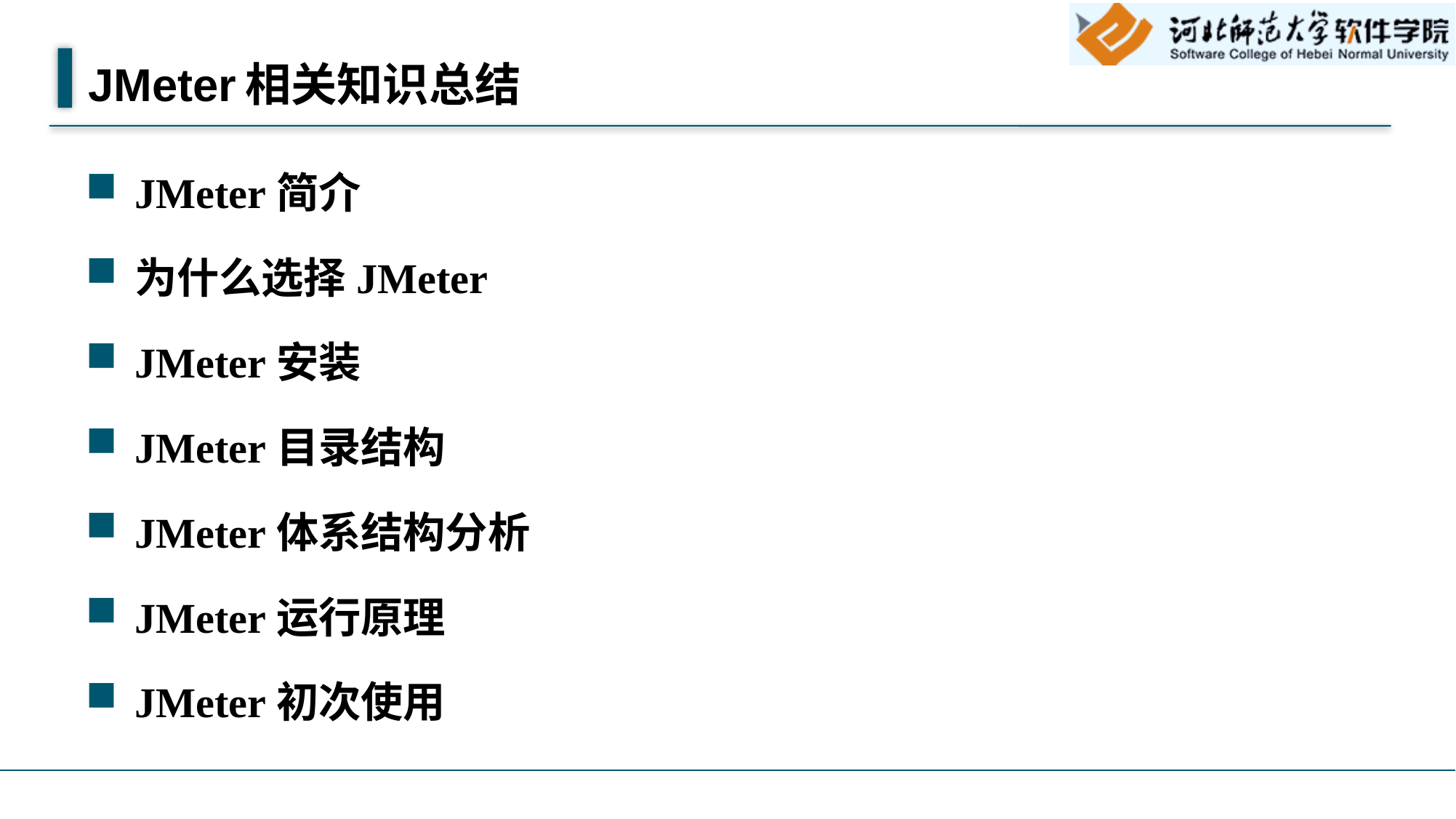

# JMeter相关知识总结
JMeter简介
为什么选择JMeter
JMeter安装
JMeter目录结构
JMeter体系结构分析
JMeter运行原理
JMeter初次使用